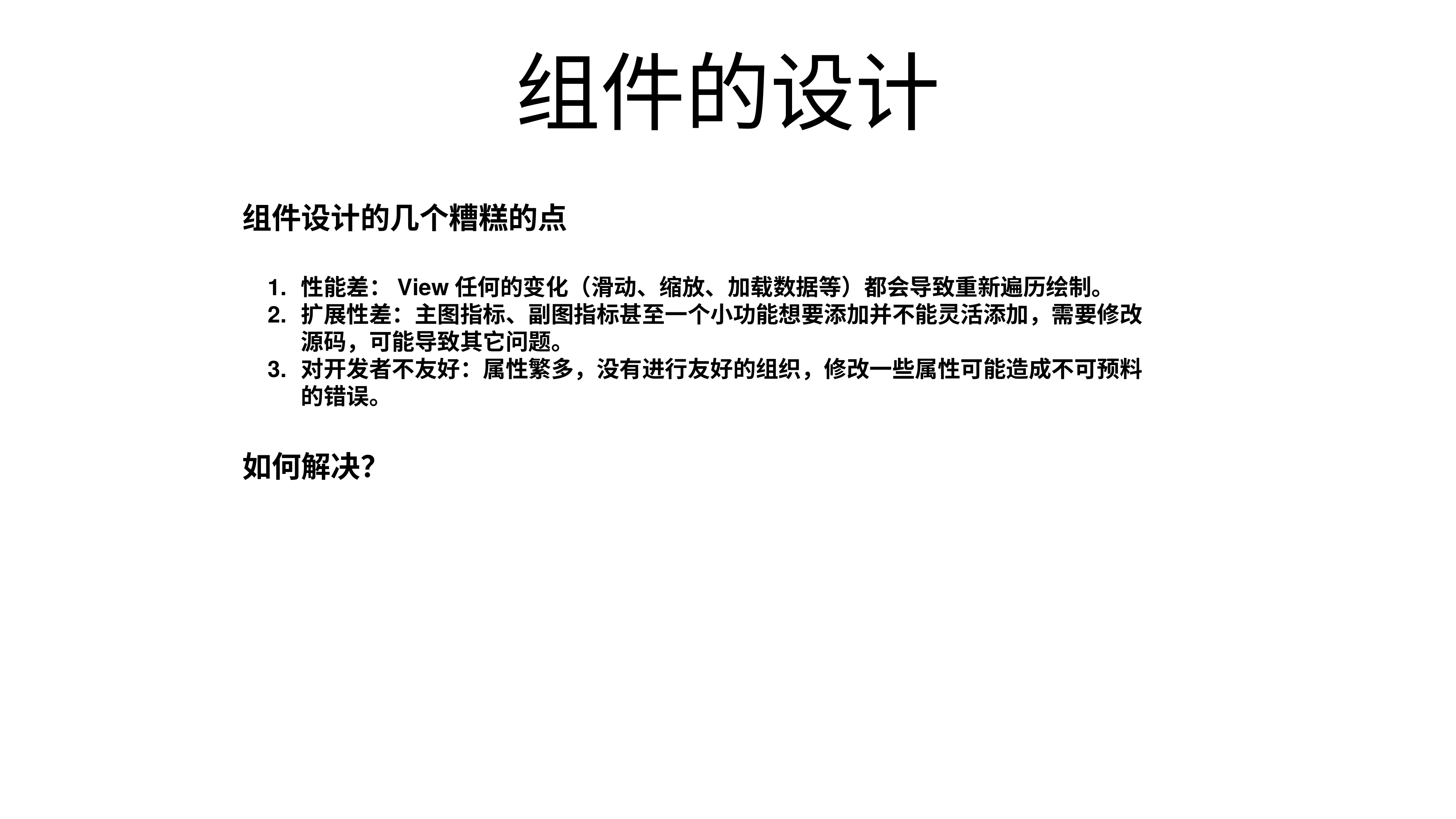

# 组件的设计
组件设计的几个糟糕的点
性能差：View任何的变化（滑动、缩放、加载数据等）都会导致重新遍历绘制。
扩展性差：主图指标、副图指标甚至一个小功能想要添加并不能灵活添加，需要修改源码，可能导致其它问题。
对开发者不友好：属性繁多，没有进行友好的组织，修改一些属性可能造成不可预料的错误。
如何解决？
25